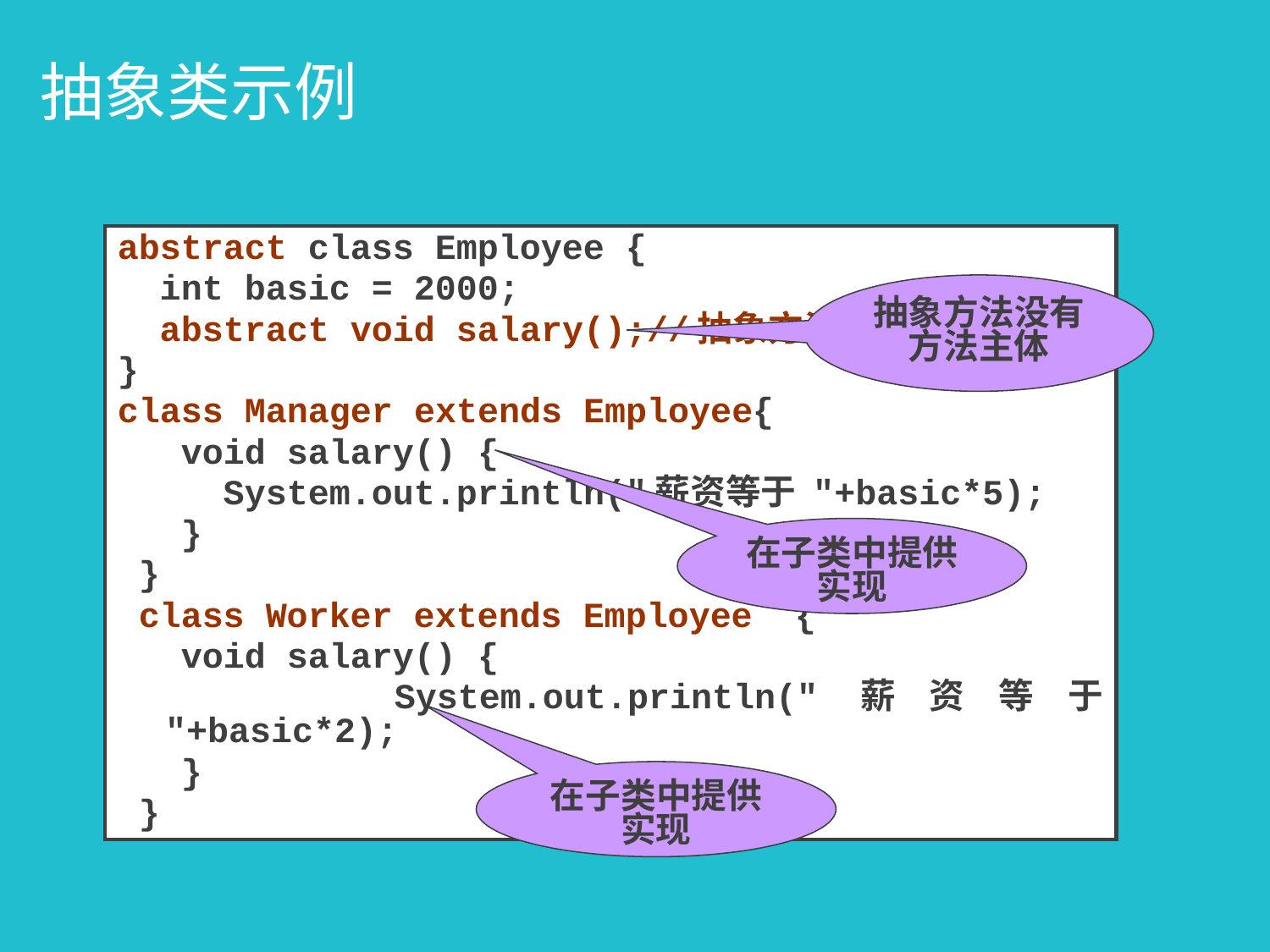

抽象类示例
abstract class Employee {
  int basic = 2000;
  abstract void salary();//抽象方法
}
class Manager extends Employee{
   void salary() {
     System.out.println("薪资等于 "+basic*5);
   }
 }
 class Worker extends Employee  {
   void salary() {
   	System.out.println("薪资等于 "+basic*2);
   }
 }
抽象方法没有方法主体
在子类中提供实现
在子类中提供实现